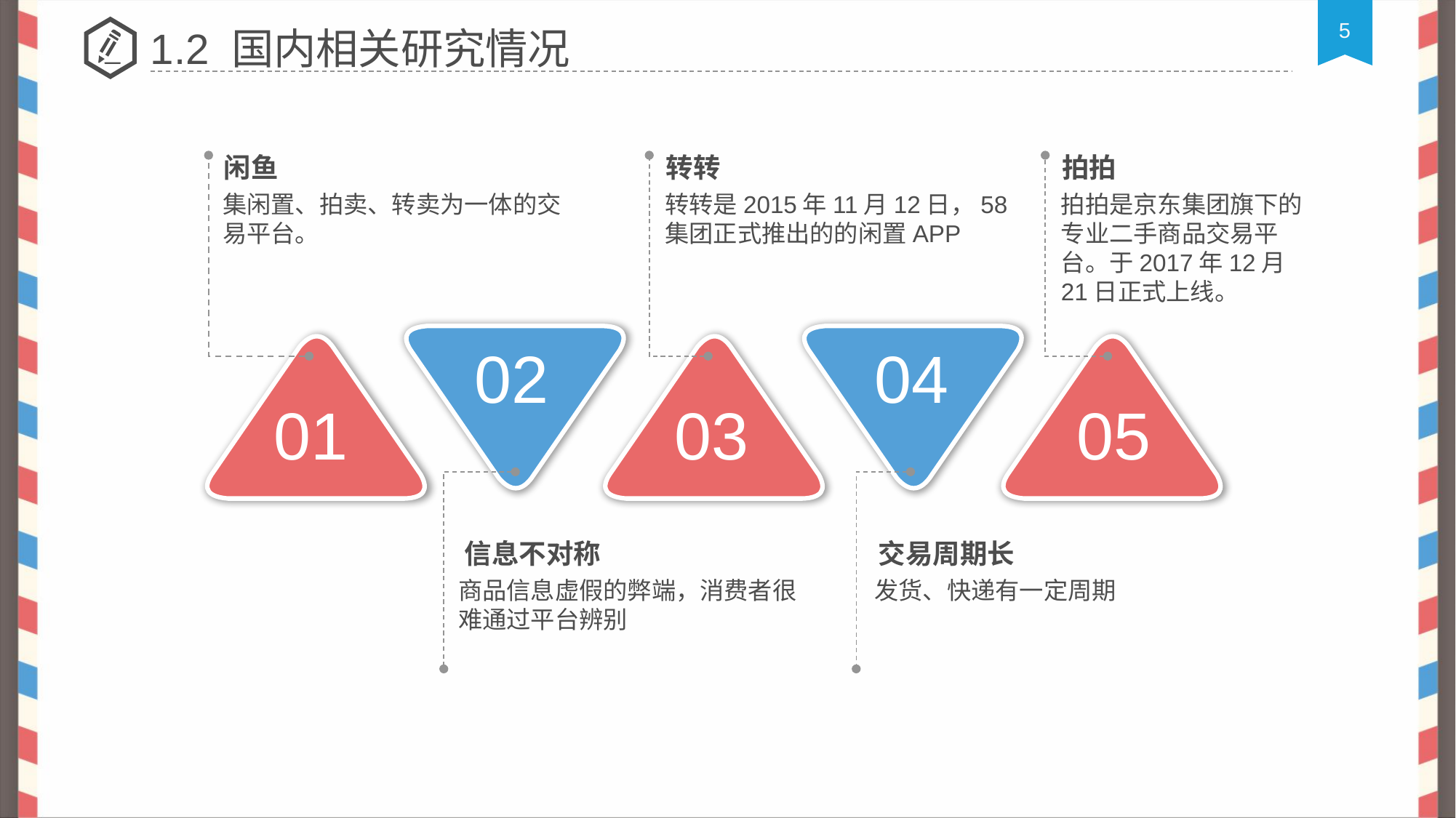

1.2 国内相关研究情况
闲鱼
转转
拍拍

集闲置、拍卖、转卖为一体的交易平台。
转转是2015年11月12日，58集团正式推出的的闲置APP
拍拍是京东集团旗下的专业二手商品交易平台。于2017年12月21日正式上线。

02
04

01
03
05

信息不对称
交易周期长
商品信息虚假的弊端，消费者很难通过平台辨别
发货、快递有一定周期